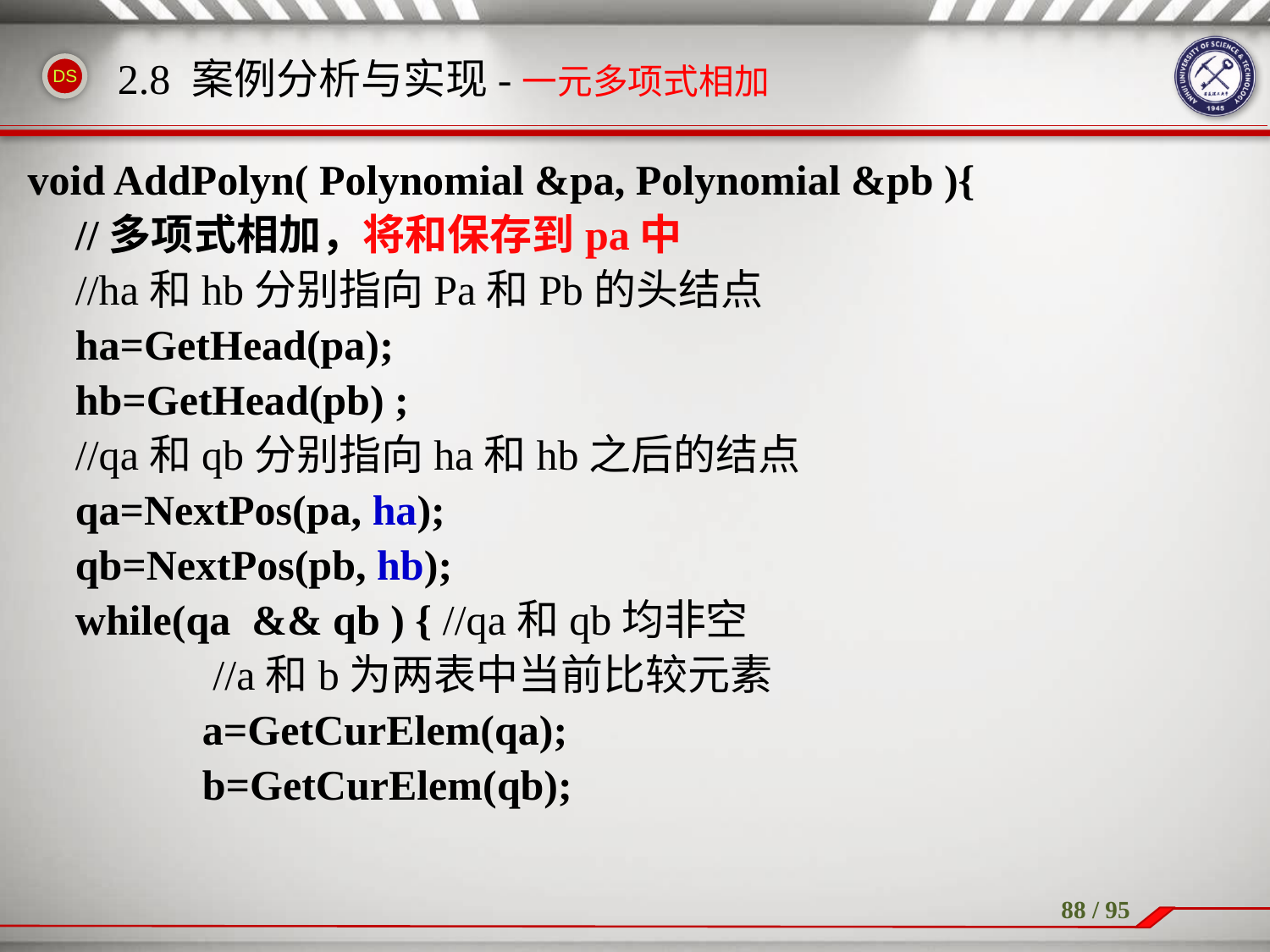

# 2.8 案例分析与实现-一元多项式相加
void AddPolyn( Polynomial &pa, Polynomial &pb ){
	//多项式相加，将和保存到pa中
	//ha和hb分别指向Pa和Pb的头结点
	ha=GetHead(pa);
	hb=GetHead(pb) ;
	//qa和qb分别指向ha和hb之后的结点
	qa=NextPos(pa, ha);
	qb=NextPos(pb, hb);
	while(qa  && qb ) { //qa和qb均非空
		 //a和b为两表中当前比较元素
		a=GetCurElem(qa);
		b=GetCurElem(qb);